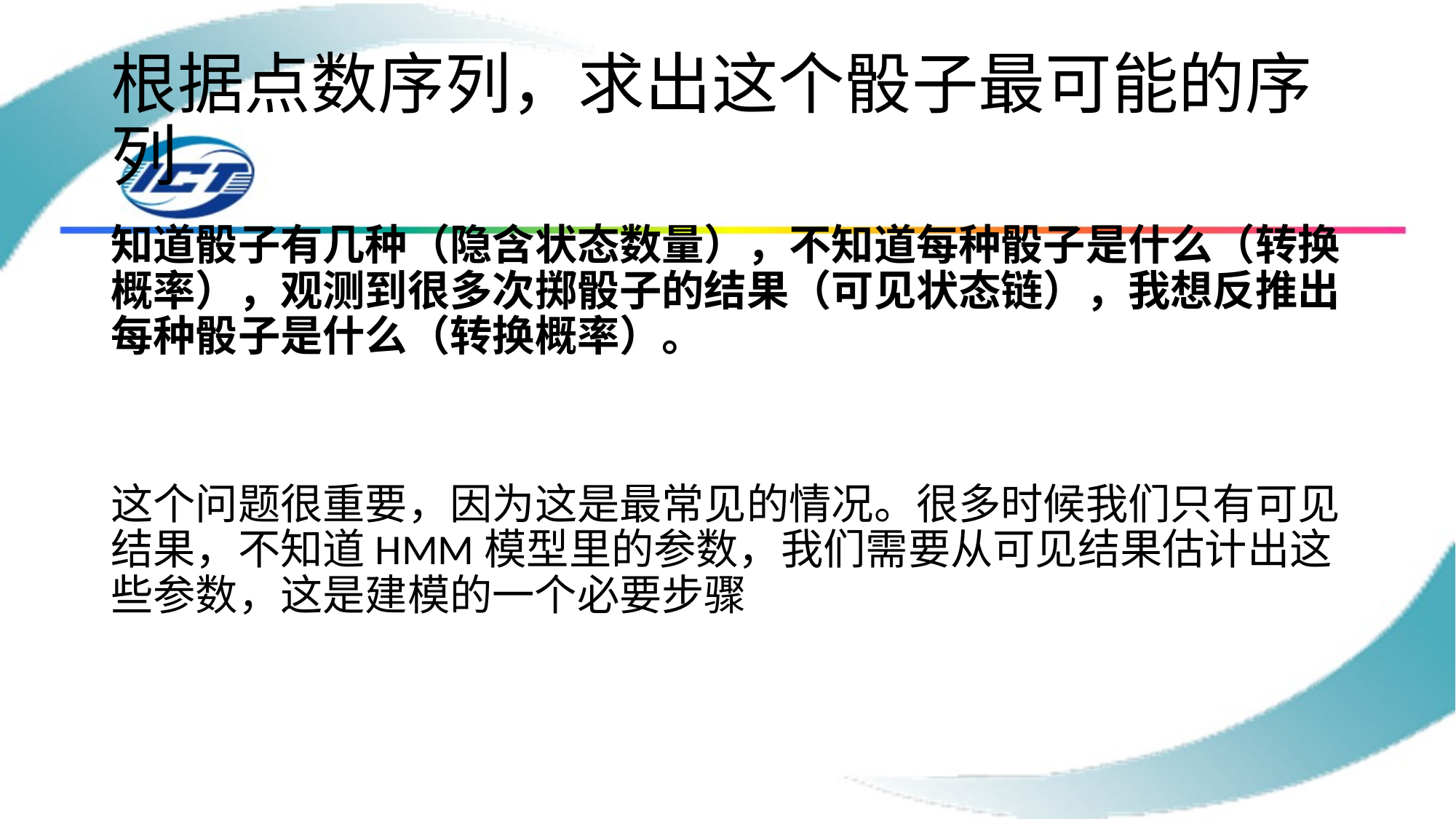

# 根据点数序列，求出这个骰子最可能的序列
知道骰子有几种（隐含状态数量），不知道每种骰子是什么（转换概率），观测到很多次掷骰子的结果（可见状态链），我想反推出每种骰子是什么（转换概率）。

这个问题很重要，因为这是最常见的情况。很多时候我们只有可见结果，不知道HMM模型里的参数，我们需要从可见结果估计出这些参数，这是建模的一个必要步骤